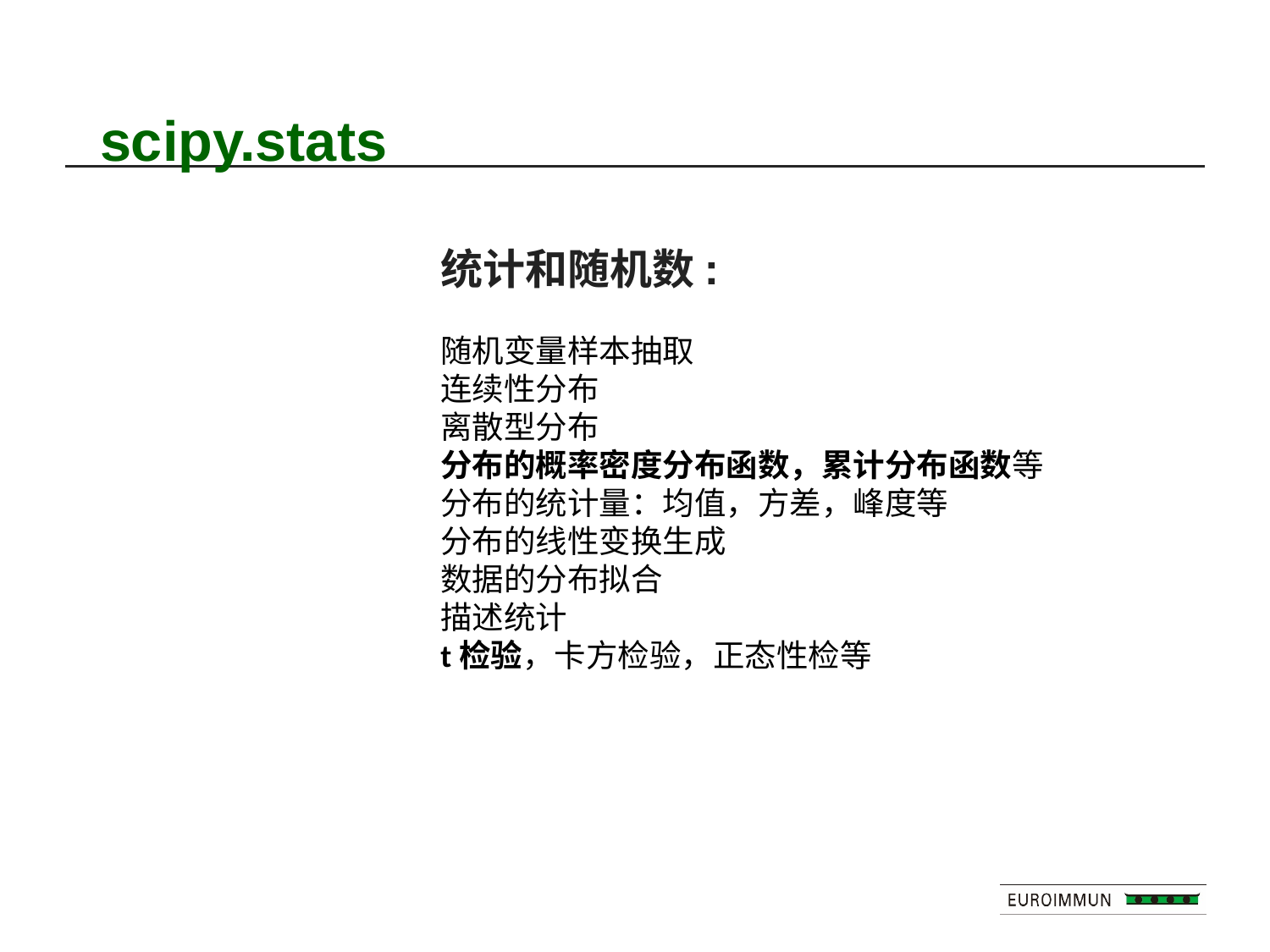

# scipy.stats
统计和随机数:

随机变量样本抽取
连续性分布
离散型分布
分布的概率密度分布函数，累计分布函数等
分布的统计量：均值，方差，峰度等
分布的线性变换生成
数据的分布拟合
描述统计
t检验，卡方检验，正态性检等